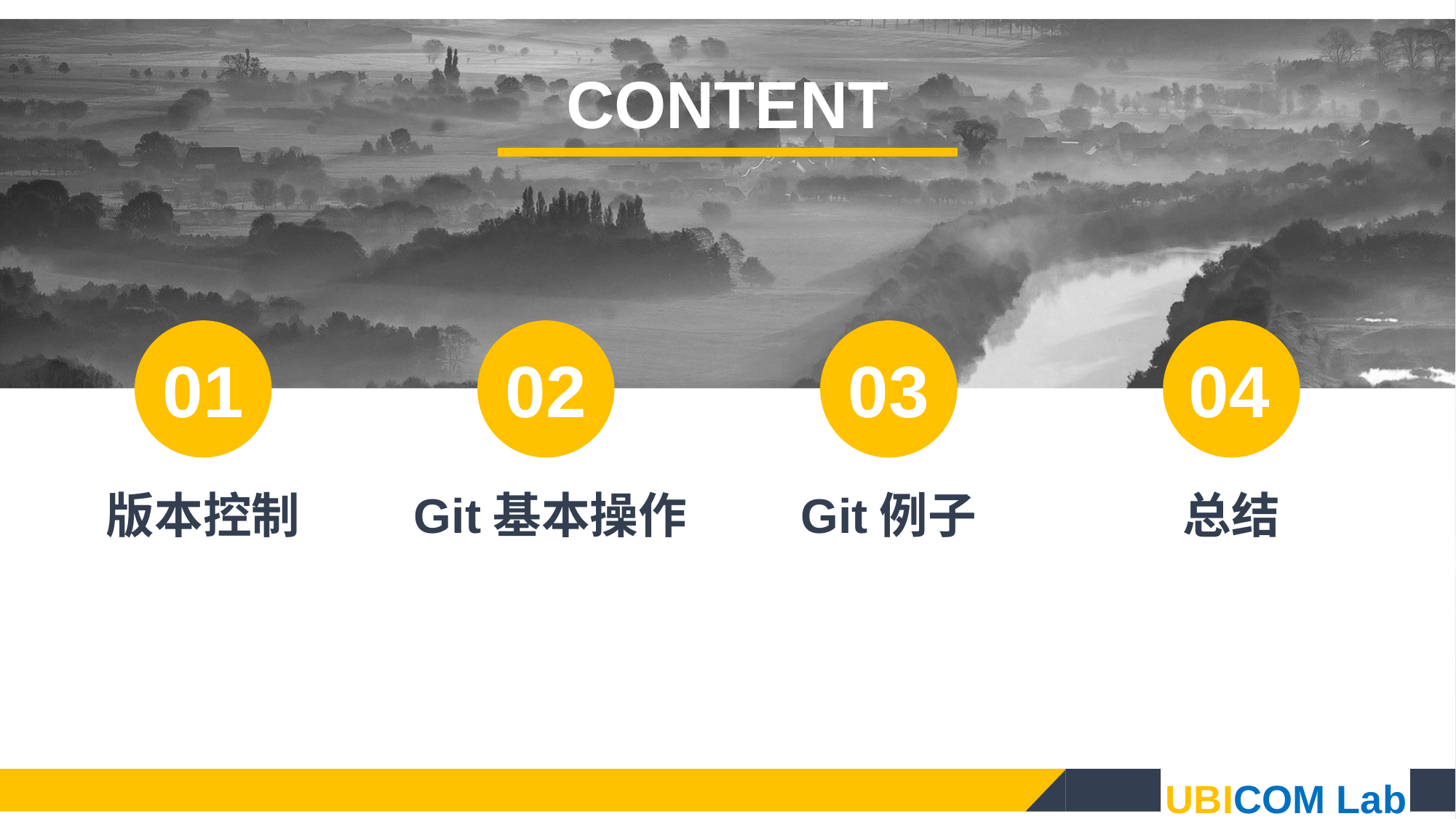

CONTENT
01
02
03
04
版本控制
Git基本操作
Git例子
总结
UBICOM Lab